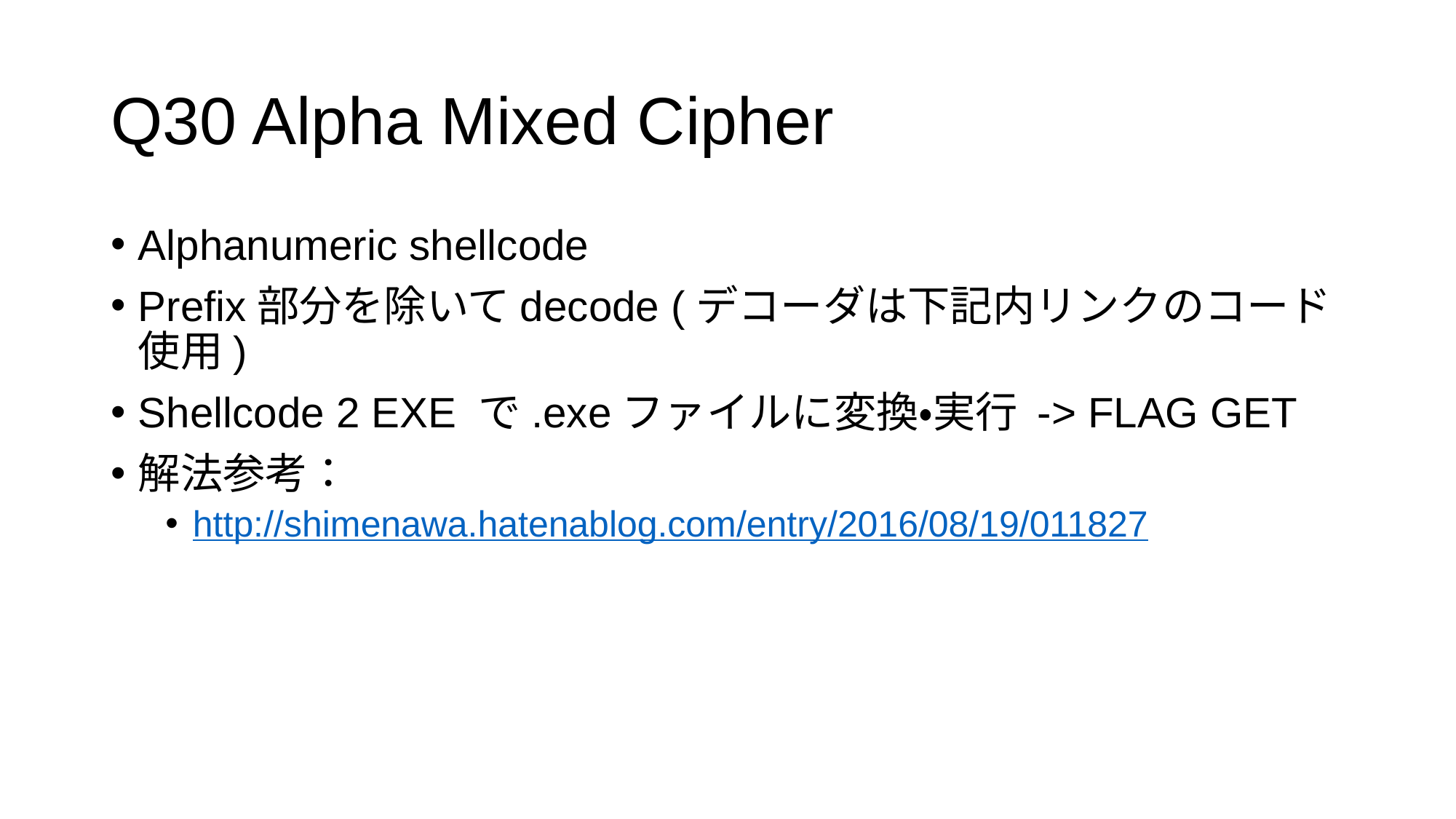

# Q30 Alpha Mixed Cipher
Alphanumeric shellcode
Prefix部分を除いてdecode (デコーダは下記内リンクのコード使用)
Shellcode 2 EXE で.exeファイルに変換・実行 -> FLAG GET
解法参考：
http://shimenawa.hatenablog.com/entry/2016/08/19/011827